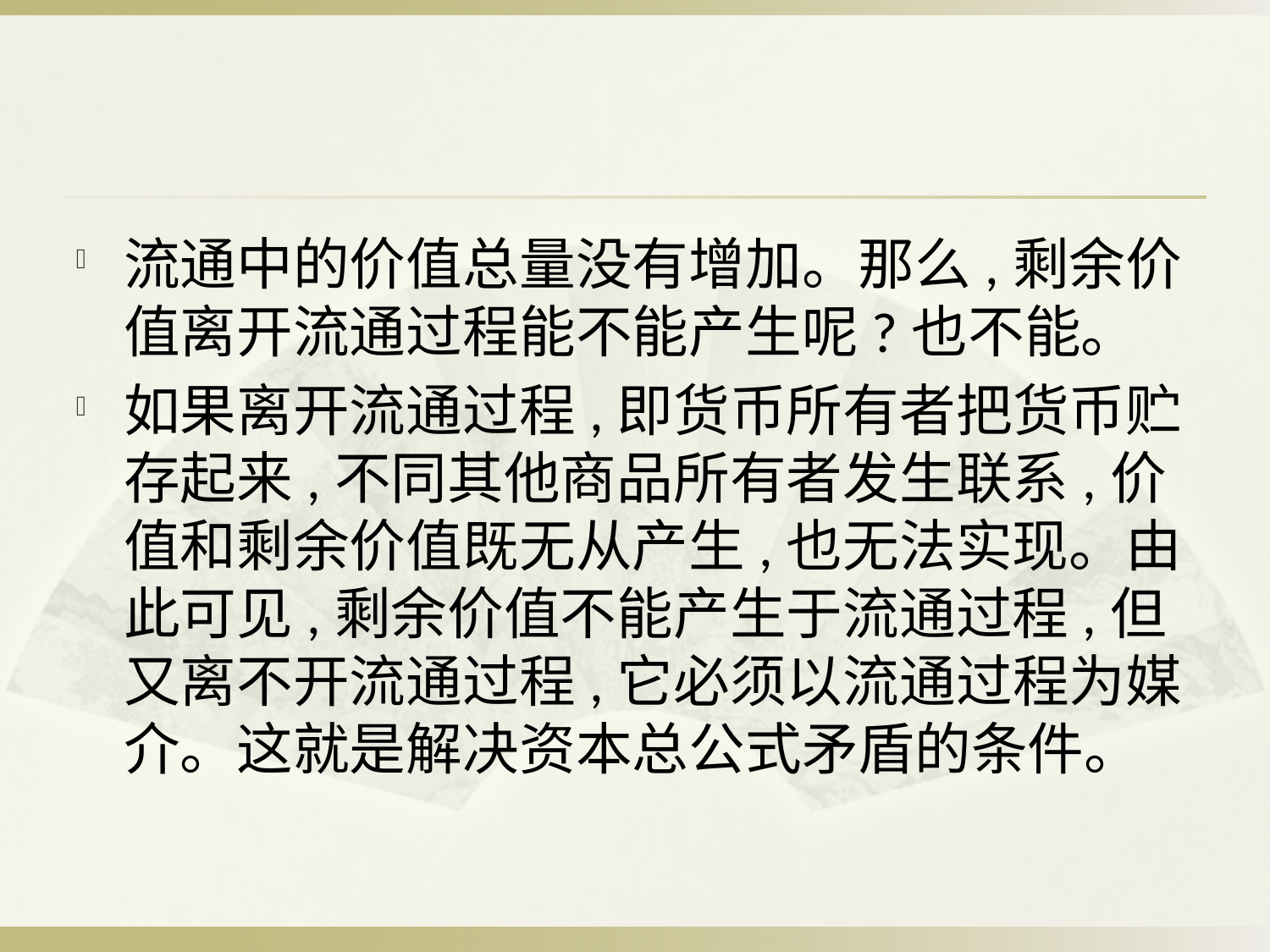

#
流通中的价值总量没有增加。那么,剩余价值离开流通过程能不能产生呢?也不能。
如果离开流通过程,即货币所有者把货币贮存起来,不同其他商品所有者发生联系,价值和剩余价值既无从产生,也无法实现。由此可见,剩余价值不能产生于流通过程,但又离不开流通过程,它必须以流通过程为媒介。这就是解决资本总公式矛盾的条件。